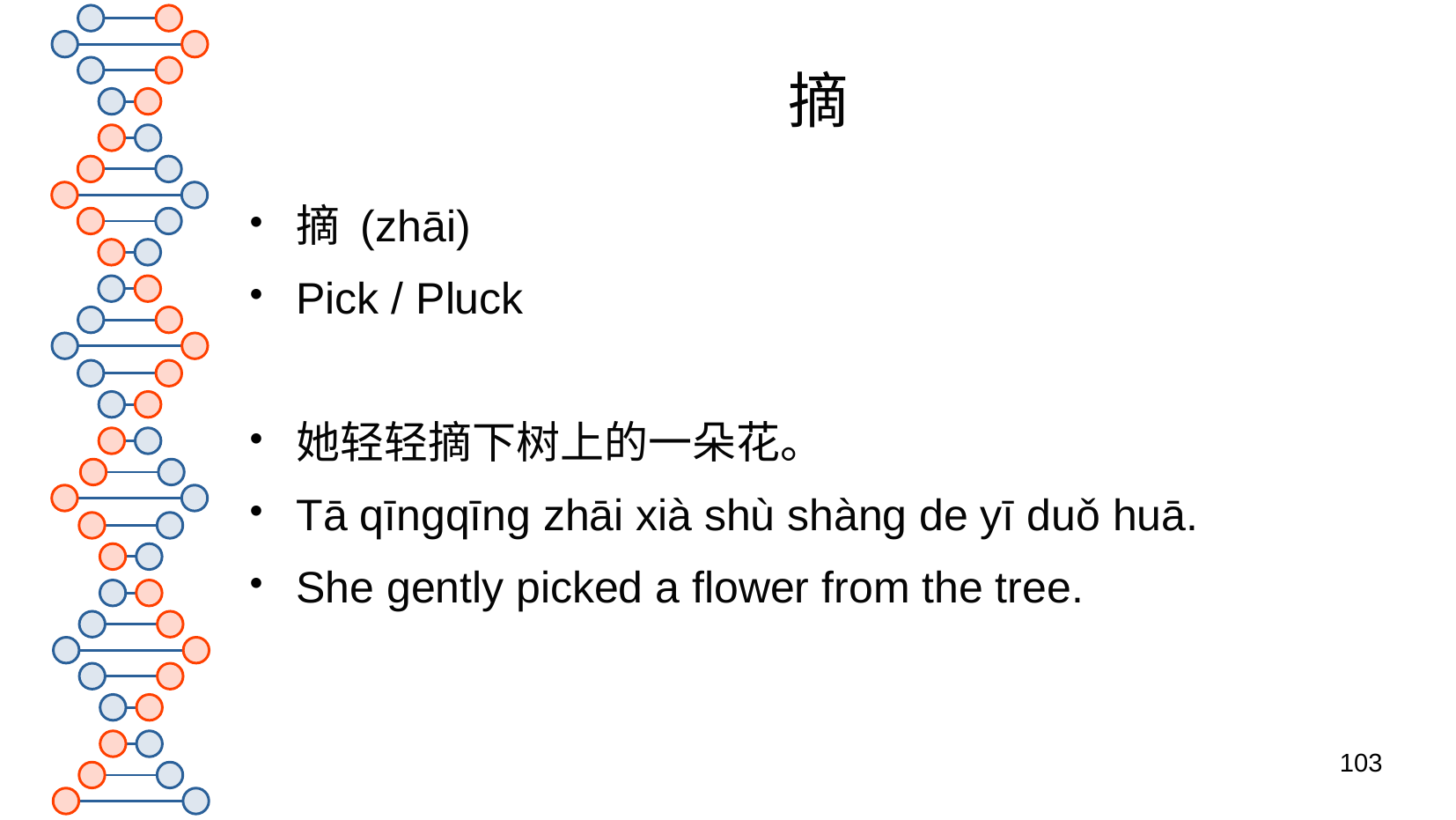

# 摘
摘 (zhāi)
Pick / Pluck

她轻轻摘下树上的一朵花。
Tā qīngqīng zhāi xià shù shàng de yī duǒ huā.
She gently picked a flower from the tree.
103